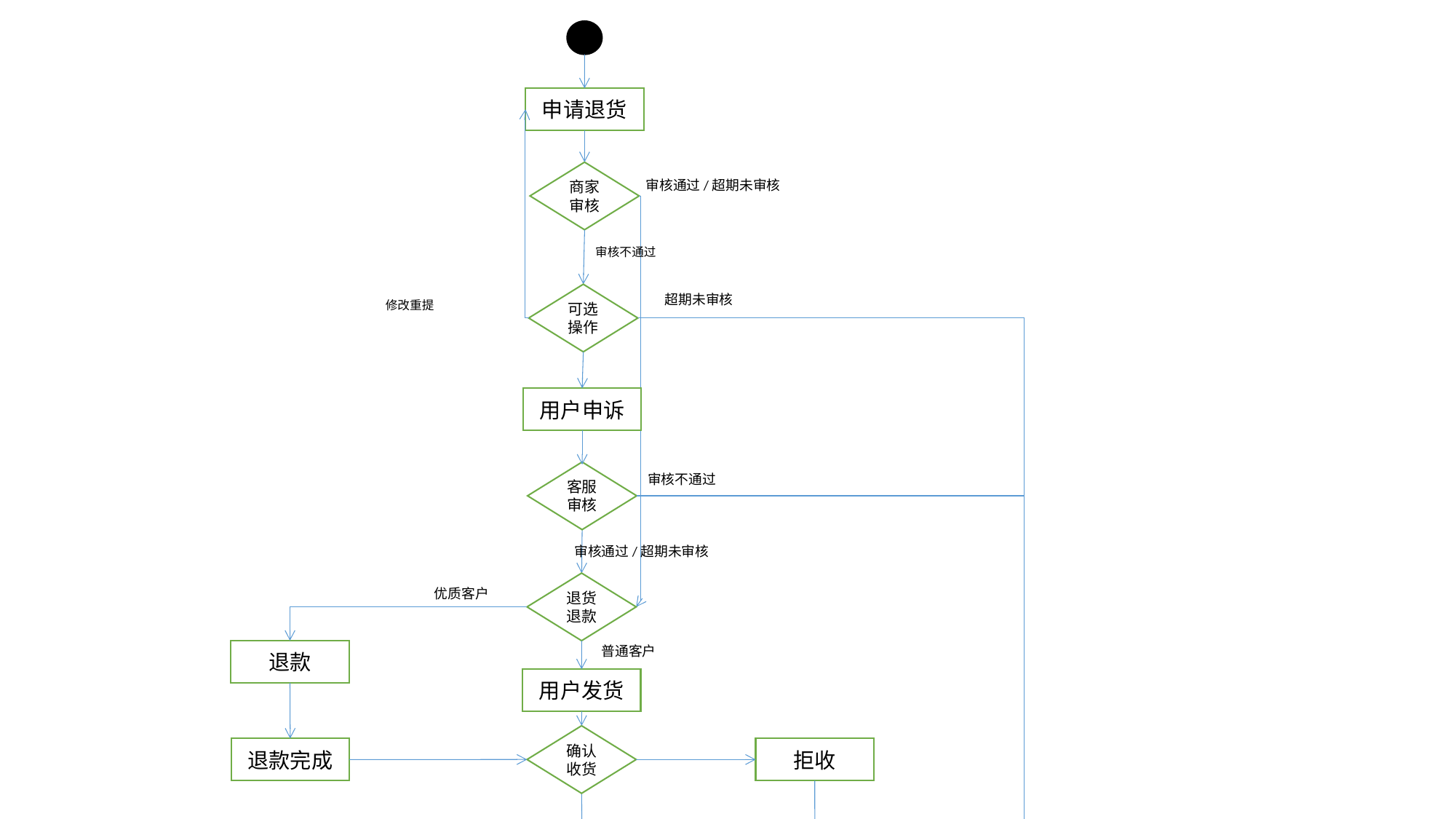

申请退货
商家审核
审核通过/超期未审核
审核不通过
可选操作
超期未审核
修改重提
用户申诉
客服审核
审核不通过
审核通过/超期未审核
退货退款
优质客户
普通客户
退款
用户发货
确认收货
退款完成
拒收
确认收货
可选操作
同意或超期未处理
客户类型
优质客户
投诉
普通客户
退款
判定责任
退款完成
卖家责任
责任划分
售后完成
买家责任
客户类型
普通客户
售后关闭
优质客户
追回退款